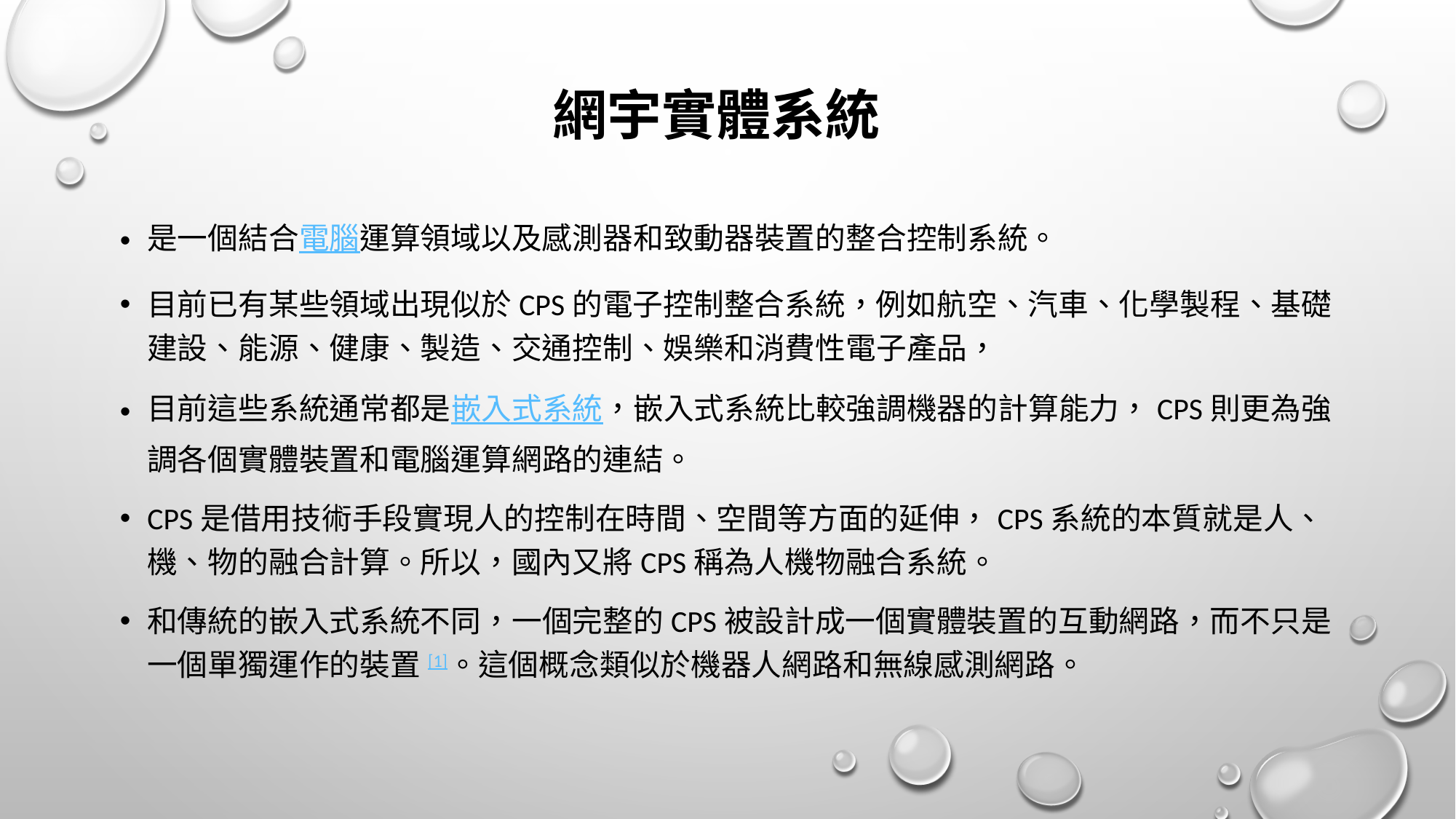

# 網宇實體系統
是一個結合電腦運算領域以及感測器和致動器裝置的整合控制系統。
目前已有某些領域出現似於CPS的電子控制整合系統，例如航空、汽車、化學製程、基礎建設、能源、健康、製造、交通控制、娛樂和消費性電子產品，
目前這些系統通常都是嵌入式系統，嵌入式系統比較強調機器的計算能力，CPS則更為強調各個實體裝置和電腦運算網路的連結。
CPS是借用技術手段實現人的控制在時間、空間等方面的延伸，CPS系統的本質就是人、機、物的融合計算。所以，國內又將CPS稱為人機物融合系統。
和傳統的嵌入式系統不同，一個完整的CPS被設計成一個實體裝置的互動網路，而不只是一個單獨運作的裝置[1]。這個概念類似於機器人網路和無線感測網路。